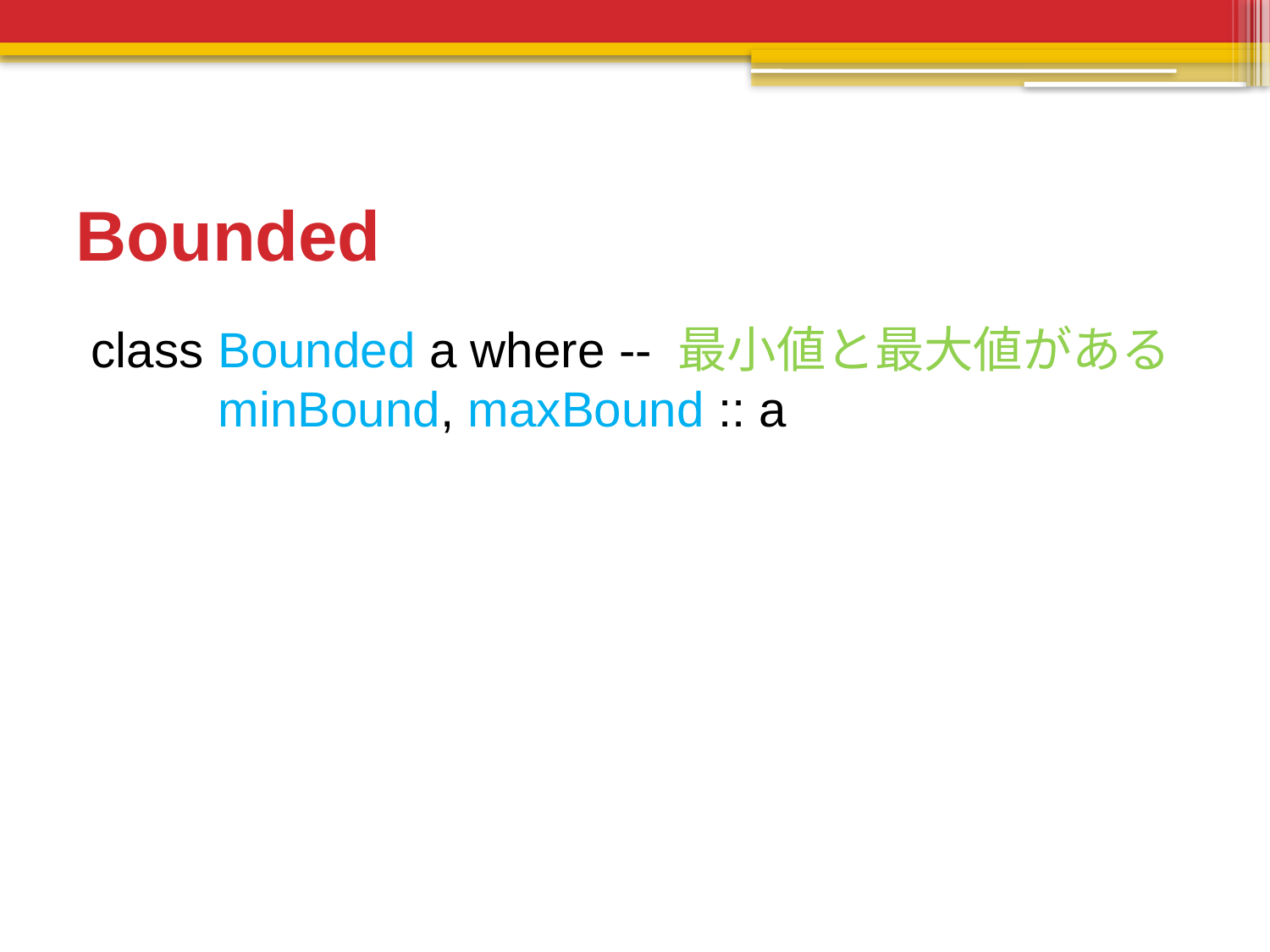

# Bounded
class Bounded a where -- 最小値と最大値がある
	minBound, maxBound :: a